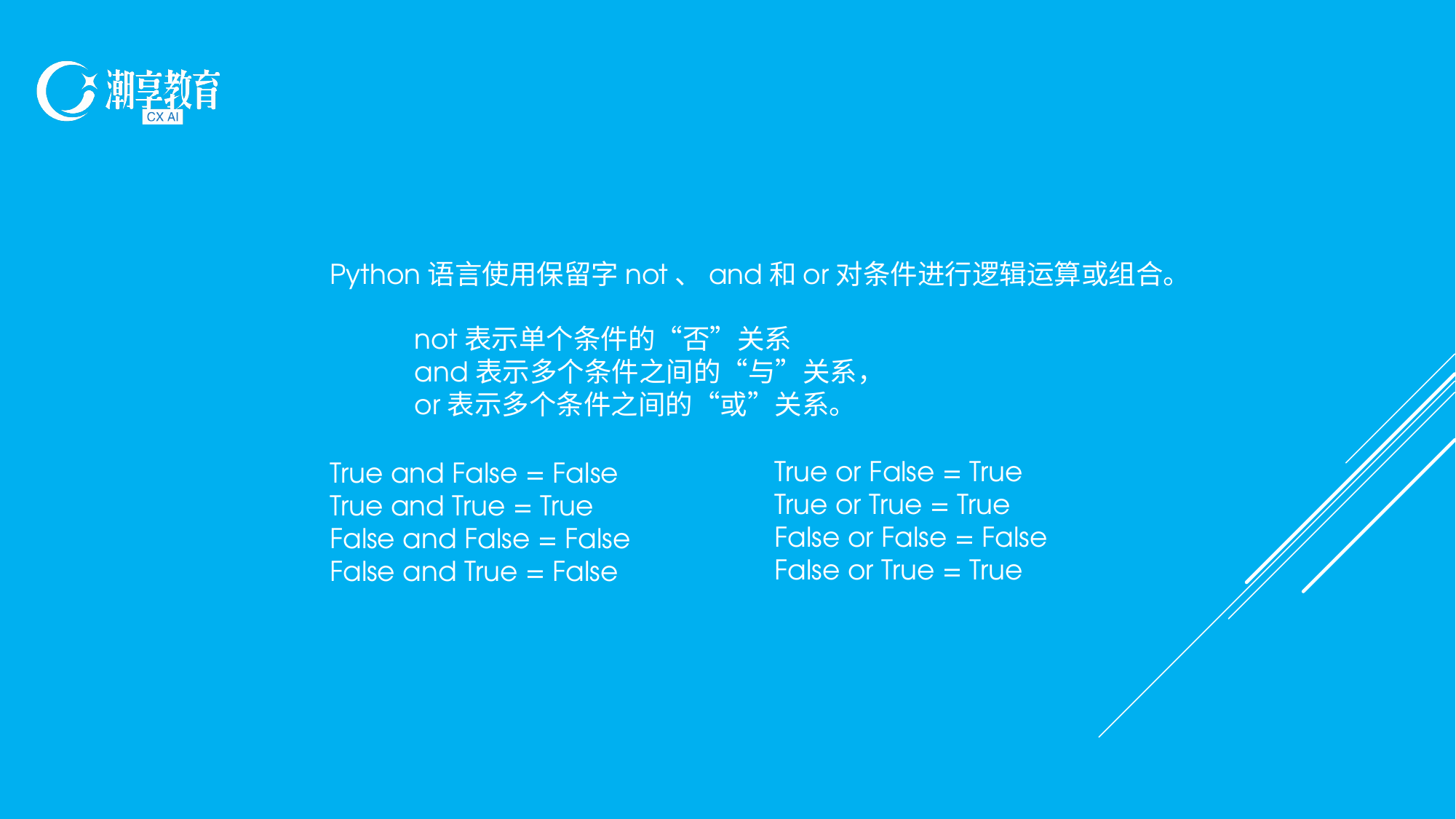

Python语言使用保留字not、and和or对条件进行逻辑运算或组合。
not表示单个条件的“否”关系
and表示多个条件之间的“与”关系，
or表示多个条件之间的“或”关系。
True or False = True
True or True = True
False or False = False
False or True = True
True and False = False
True and True = True
False and False = False
False and True = False